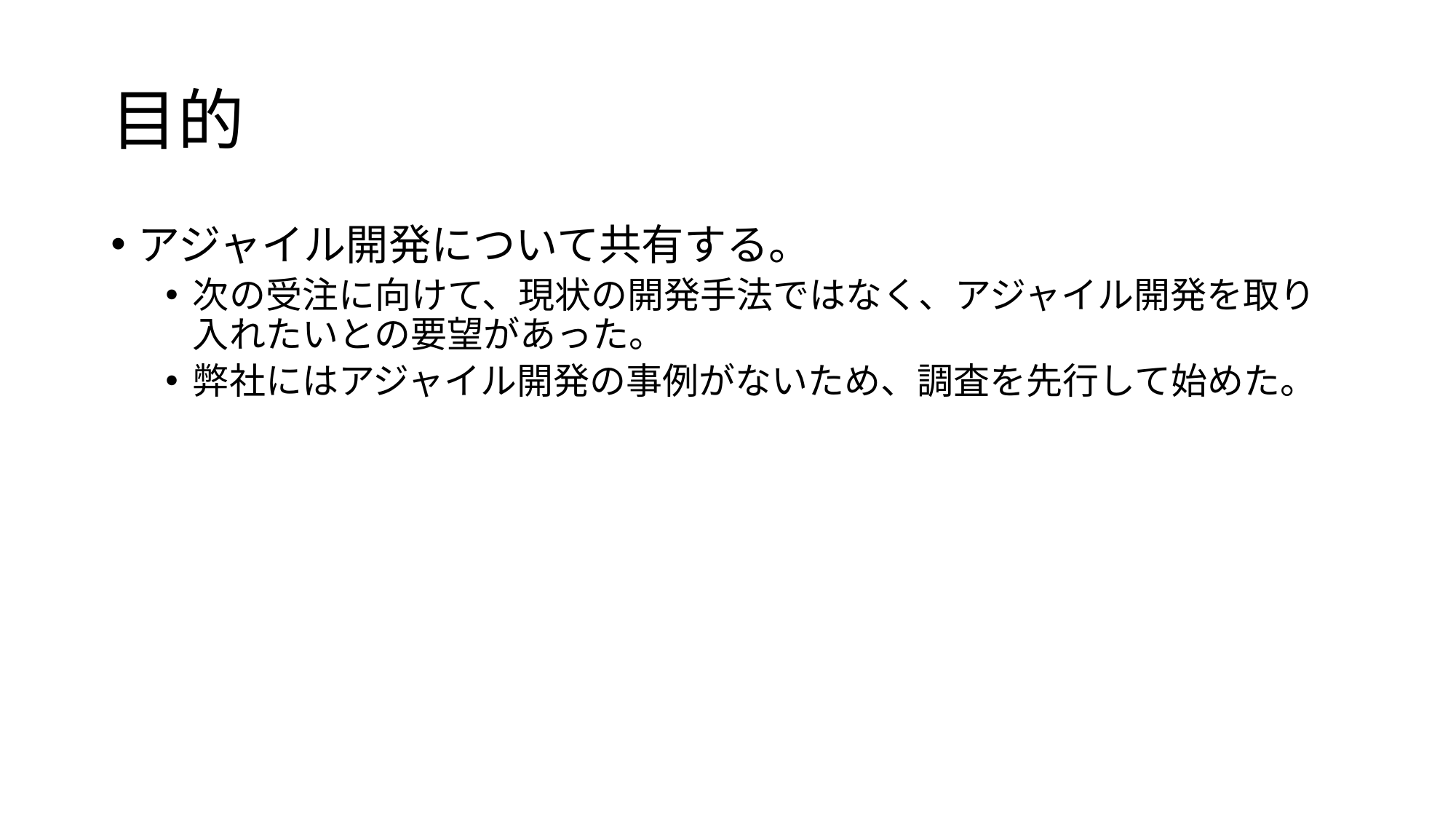

# 目的
アジャイル開発について共有する。
次の受注に向けて、現状の開発手法ではなく、アジャイル開発を取り入れたいとの要望があった。
弊社にはアジャイル開発の事例がないため、調査を先行して始めた。